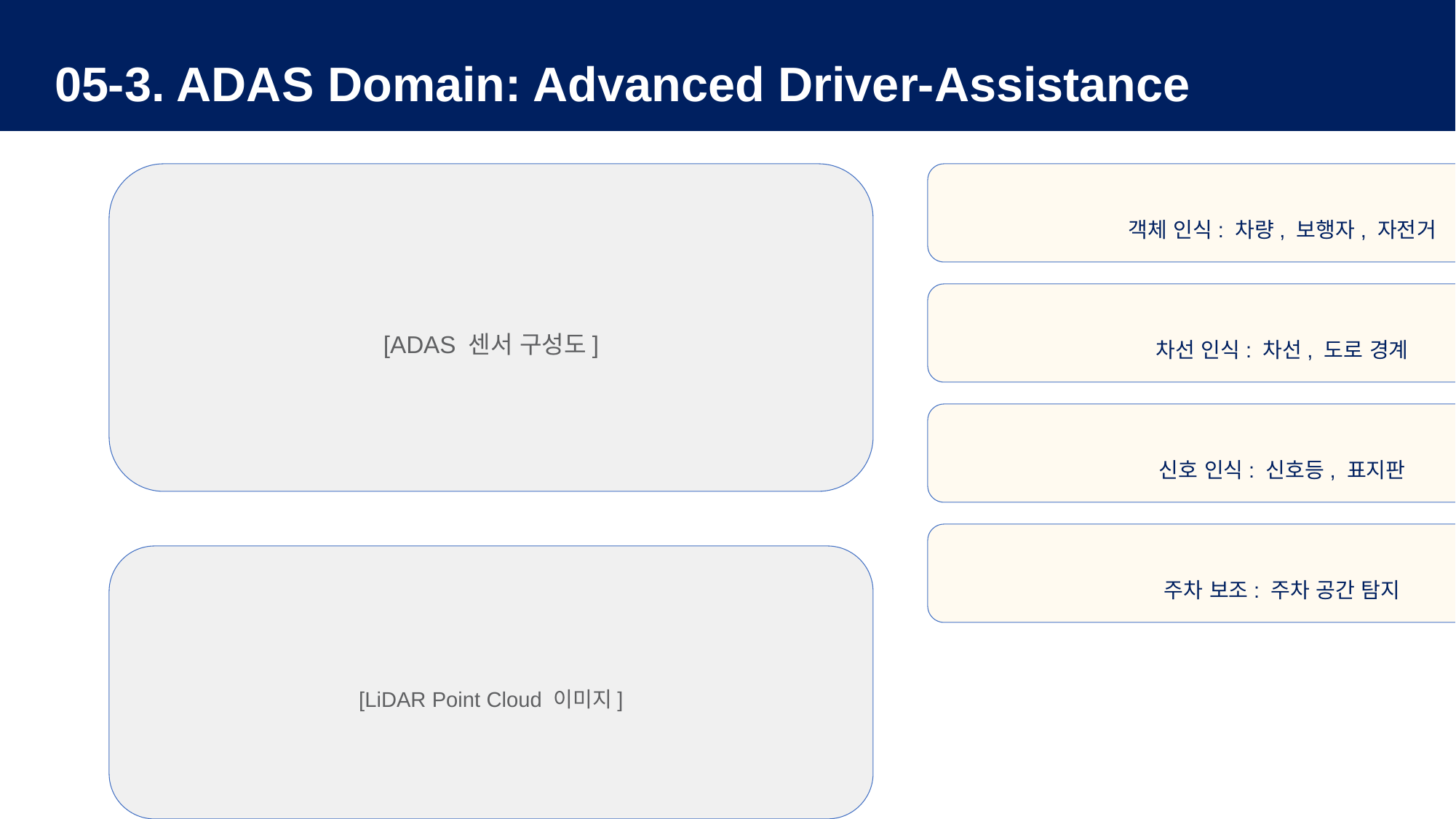

05-3. ADAS Domain: Advanced Driver-Assistance
#

[ADAS 센서 구성도]

객체 인식: 차량, 보행자, 자전거

차선 인식: 차선, 도로 경계

신호 인식: 신호등, 표지판

주차 보조: 주차 공간 탐지

[LiDAR Point Cloud 이미지]